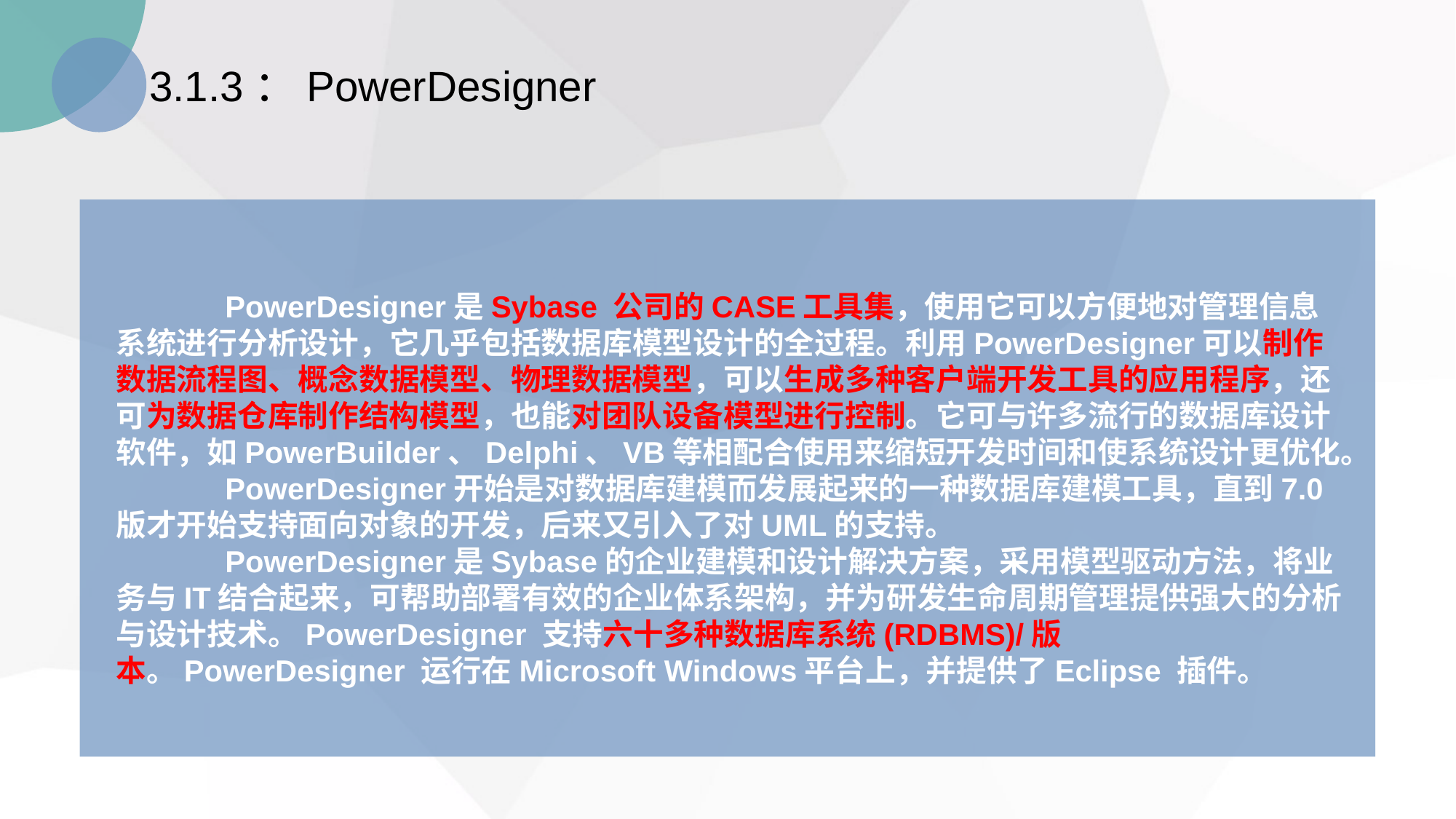

3.1.3：PowerDesigner

	PowerDesigner是Sybase 公司的CASE工具集，使用它可以方便地对管理信息系统进行分析设计，它几乎包括数据库模型设计的全过程。利用PowerDesigner可以制作数据流程图、概念数据模型、物理数据模型，可以生成多种客户端开发工具的应用程序，还可为数据仓库制作结构模型，也能对团队设备模型进行控制。它可与许多流行的数据库设计软件，如PowerBuilder、Delphi、VB等相配合使用来缩短开发时间和使系统设计更优化。
	PowerDesigner开始是对数据库建模而发展起来的一种数据库建模工具，直到7.0版才开始支持面向对象的开发，后来又引入了对UML的支持。
	PowerDesigner是Sybase的企业建模和设计解决方案，采用模型驱动方法，将业务与IT结合起来，可帮助部署有效的企业体系架构，并为研发生命周期管理提供强大的分析与设计技术。PowerDesigner 支持六十多种数据库系统(RDBMS)/版本。PowerDesigner 运行在Microsoft Windows平台上，并提供了Eclipse 插件。